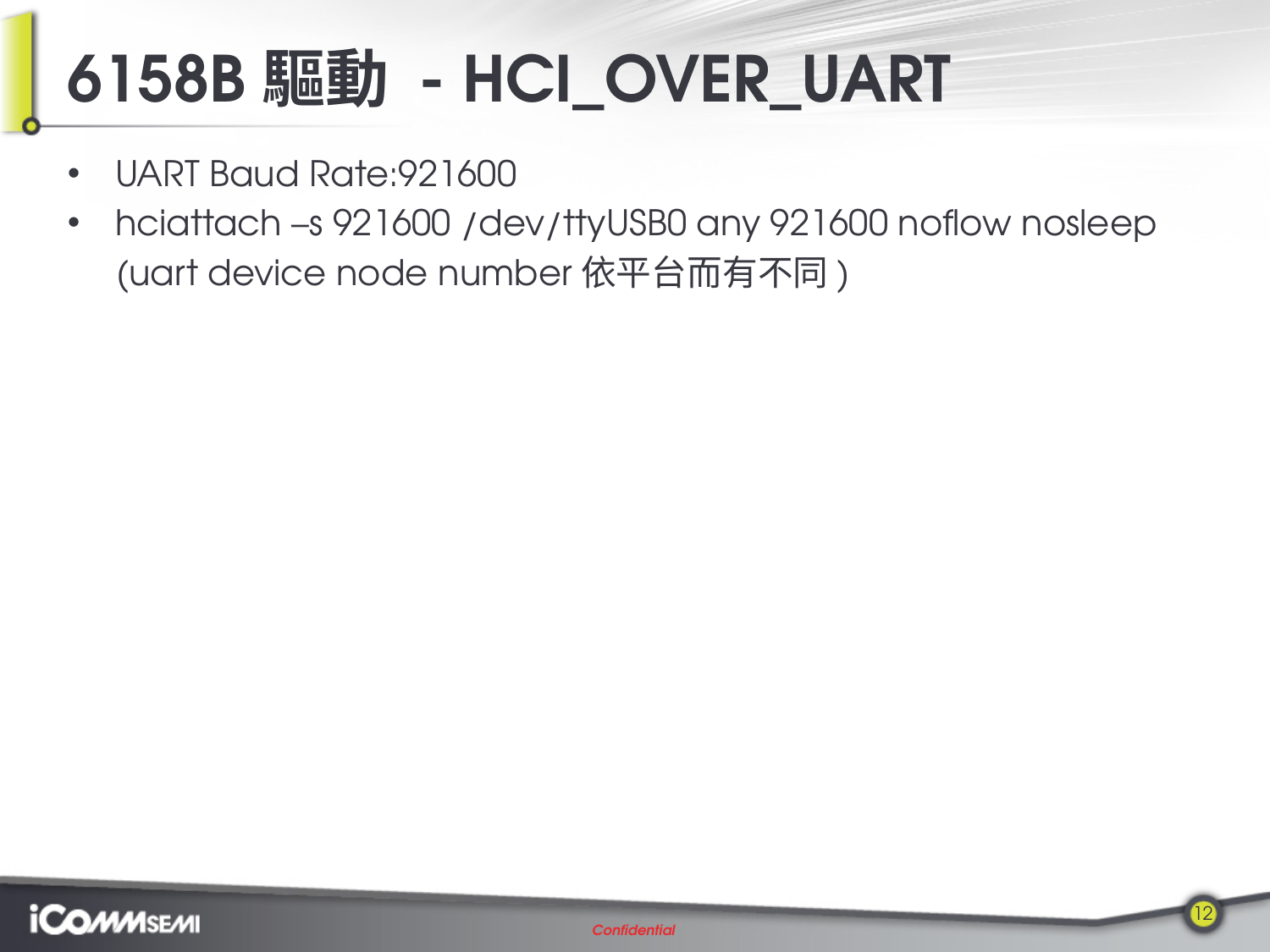

# 6158B驅動 - HCI_OVER_UART
UART Baud Rate:921600
hciattach –s 921600 /dev/ttyUSB0 any 921600 noflow nosleep
     (uart device node number依平台而有不同)